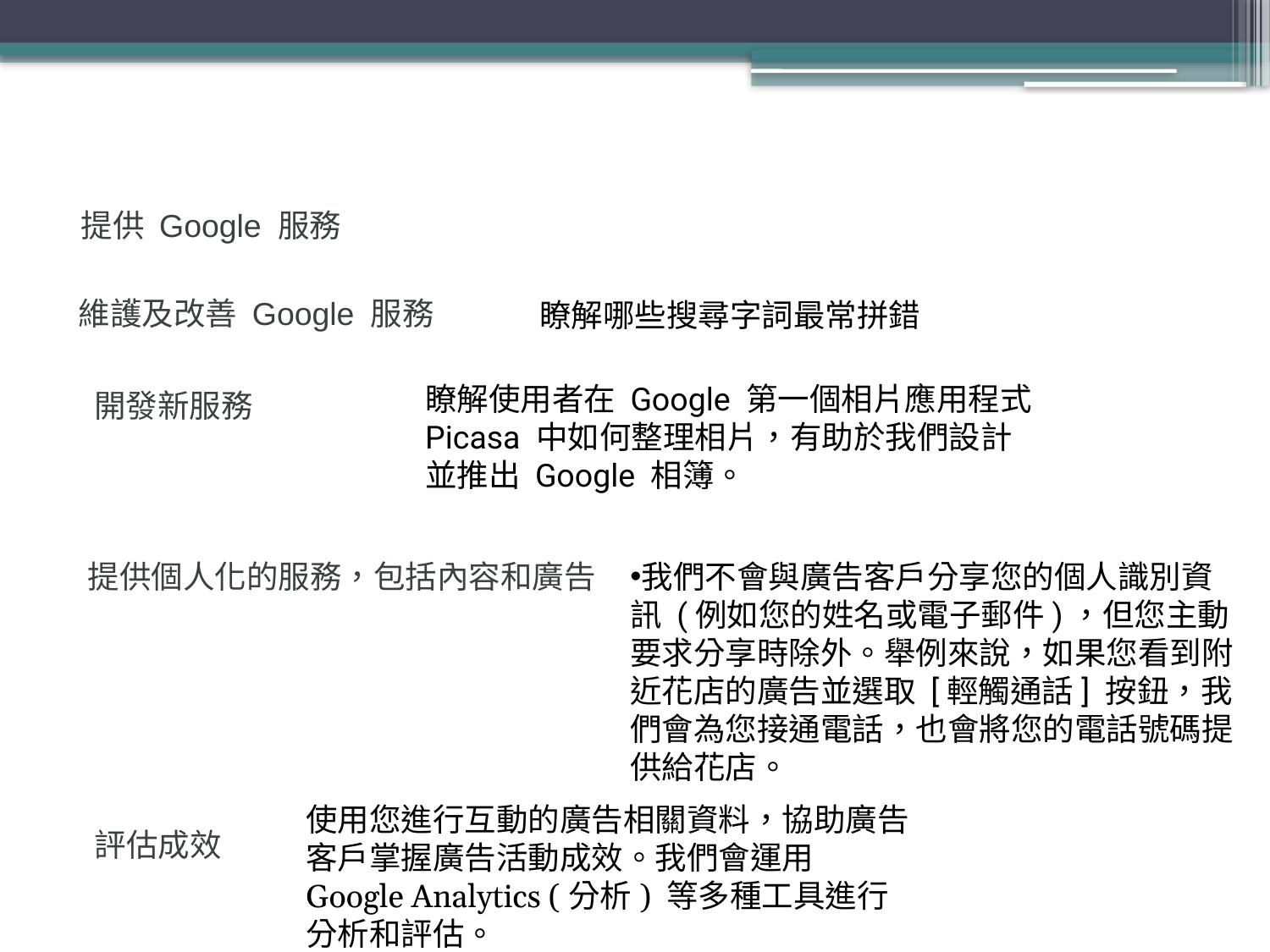

#
提供 Google 服務
維護及改善 Google 服務
瞭解哪些搜尋字詞最常拼錯
瞭解使用者在 Google 第一個相片應用程式 Picasa 中如何整理相片，有助於我們設計並推出 Google 相簿。
開發新服務
提供個人化的服務，包括內容和廣告
我們不會與廣告客戶分享您的個人識別資訊 (例如您的姓名或電子郵件)，但您主動要求分享時除外。舉例來說，如果您看到附近花店的廣告並選取 [輕觸通話] 按鈕，我們會為您接通電話，也會將您的電話號碼提供給花店。
使用您進行互動的廣告相關資料，協助廣告客戶掌握廣告活動成效。我們會運用Google Analytics (分析) 等多種工具進行分析和評估。
評估成效